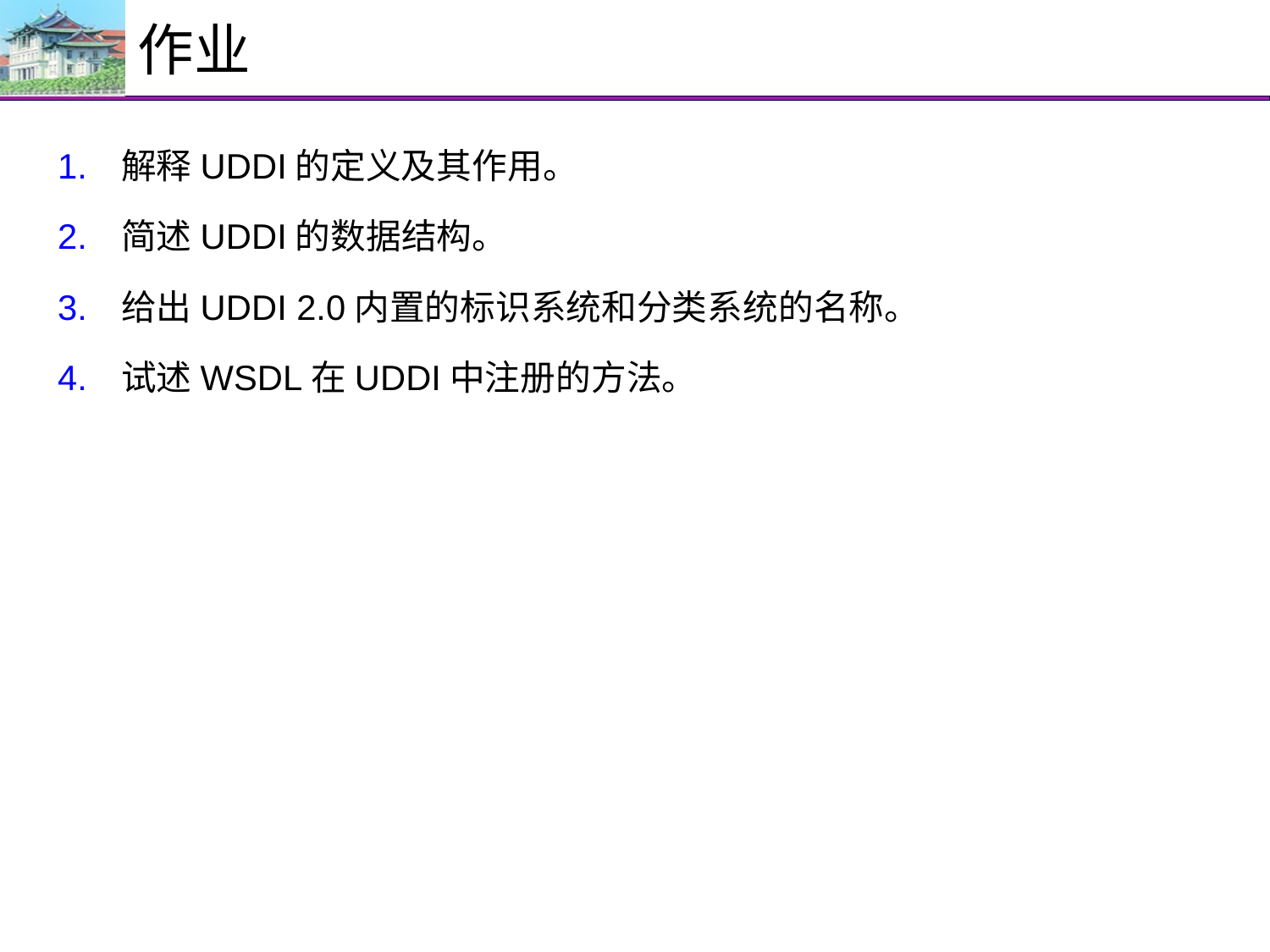

# 作业
解释UDDI的定义及其作用。
简述UDDI的数据结构。
给出UDDI 2.0内置的标识系统和分类系统的名称。
试述WSDL在UDDI中注册的方法。